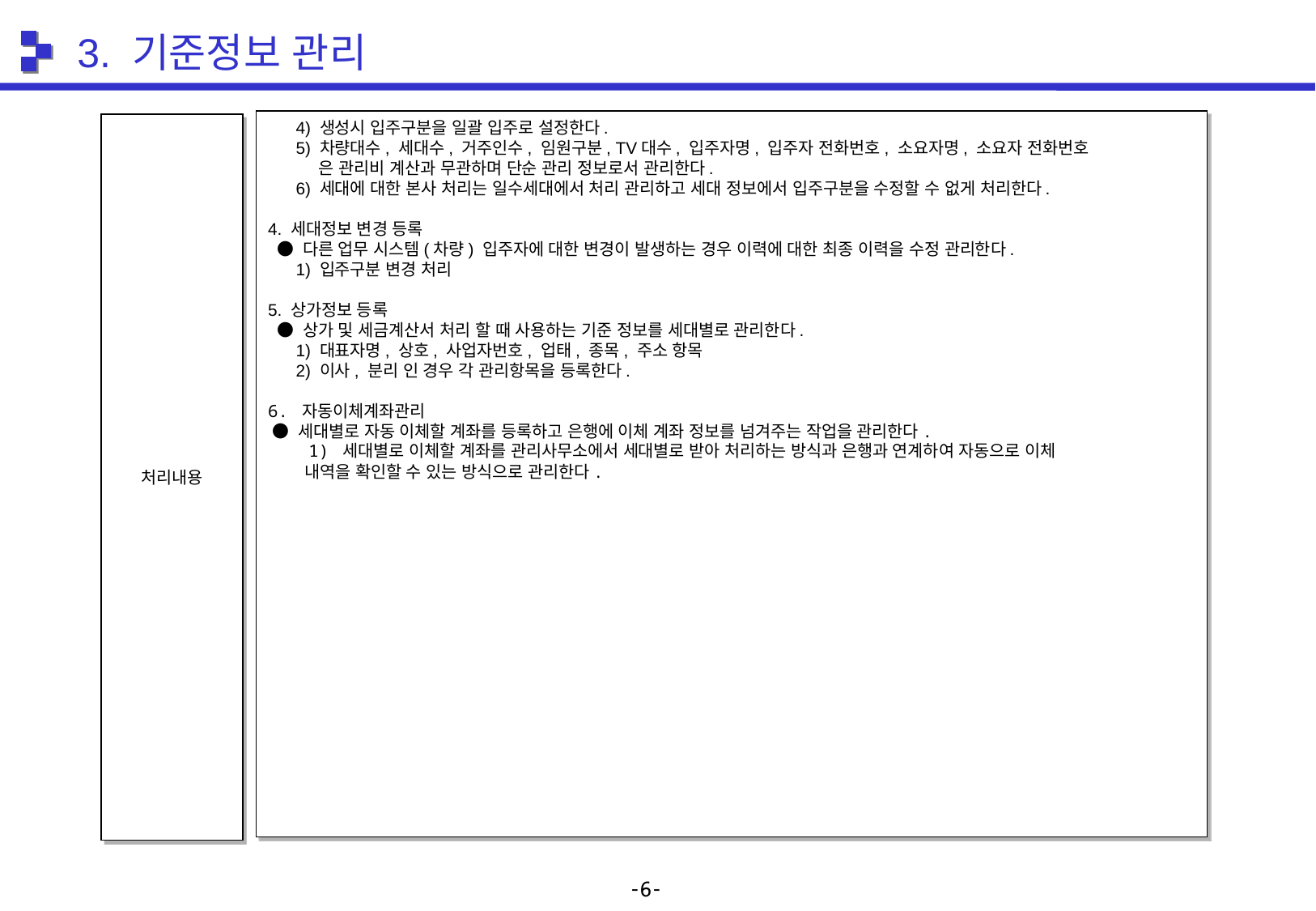

3. 기준정보 관리
      4) 생성시 입주구분을 일괄 입주로 설정한다.
      5) 차량대수, 세대수, 거주인수, 임원구분, TV대수, 입주자명, 입주자 전화번호, 소요자명, 소요자 전화번호
          은 관리비 계산과 무관하며 단순 관리 정보로서 관리한다.
      6) 세대에 대한 본사 처리는 일수세대에서 처리 관리하고 세대 정보에서 입주구분을 수정할 수 없게 처리한다.

4. 세대정보 변경 등록
  ● 다른 업무 시스템(차량) 입주자에 대한 변경이 발생하는 경우 이력에 대한 최종 이력을 수정 관리한다.
      1) 입주구분 변경 처리

5. 상가정보 등록
  ● 상가 및 세금계산서 처리 할 때 사용하는 기준 정보를 세대별로 관리한다.
      1) 대표자명, 상호, 사업자번호, 업태, 종목, 주소 항목
      2) 이사, 분리 인 경우 각 관리항목을 등록한다.

6. 자동이체계좌관리
 ● 세대별로 자동 이체할 계좌를 등록하고 은행에 이체 계좌 정보를 넘겨주는 작업을 관리한다.
    1) 세대별로 이체할 계좌를 관리사무소에서 세대별로 받아 처리하는 방식과 은행과 연계하여 자동으로 이체
       내역을 확인할 수 있는 방식으로 관리한다.

처리내용